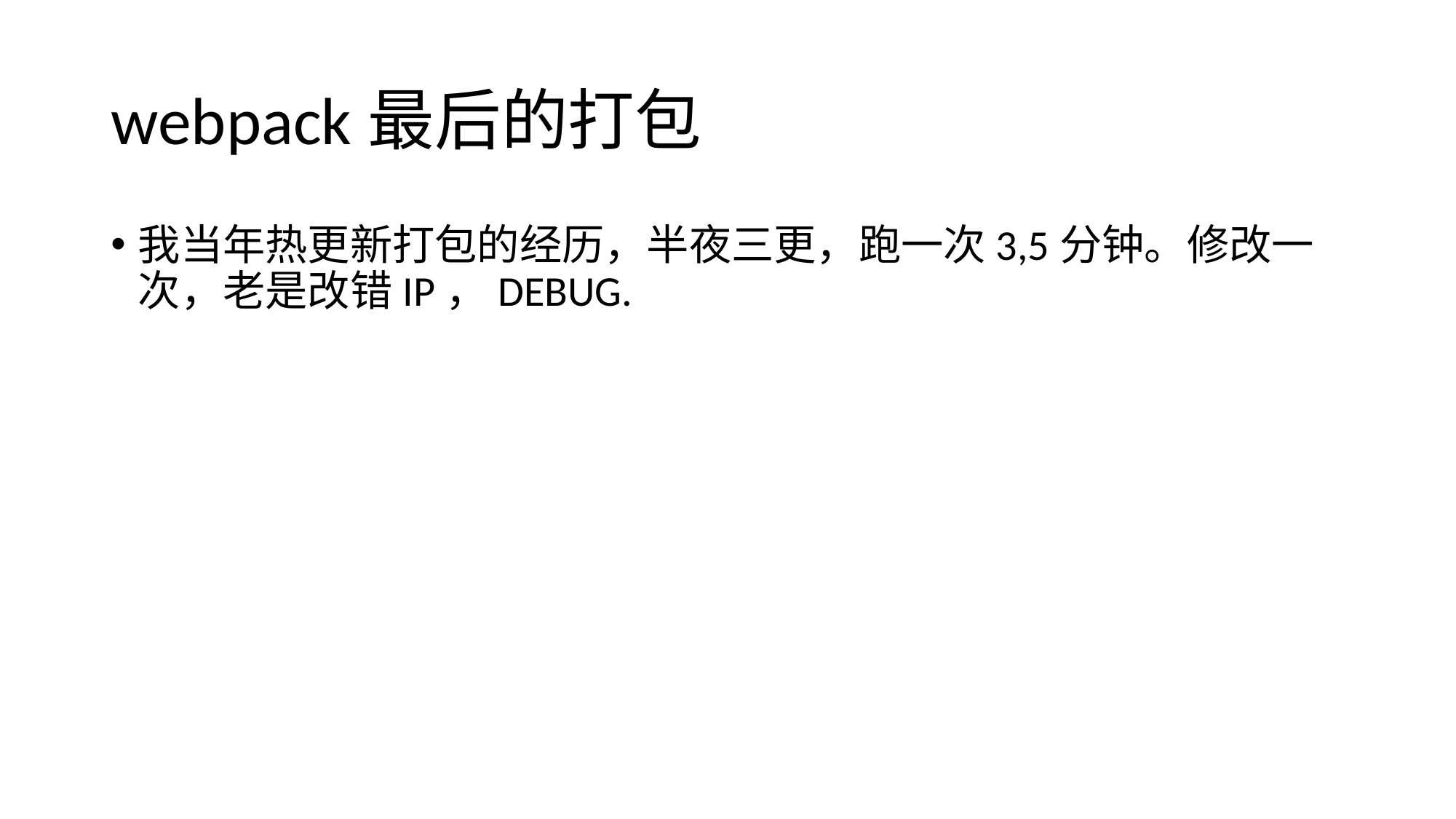

# webpack最后的打包
我当年热更新打包的经历，半夜三更，跑一次3,5分钟。修改一次，老是改错IP，DEBUG.